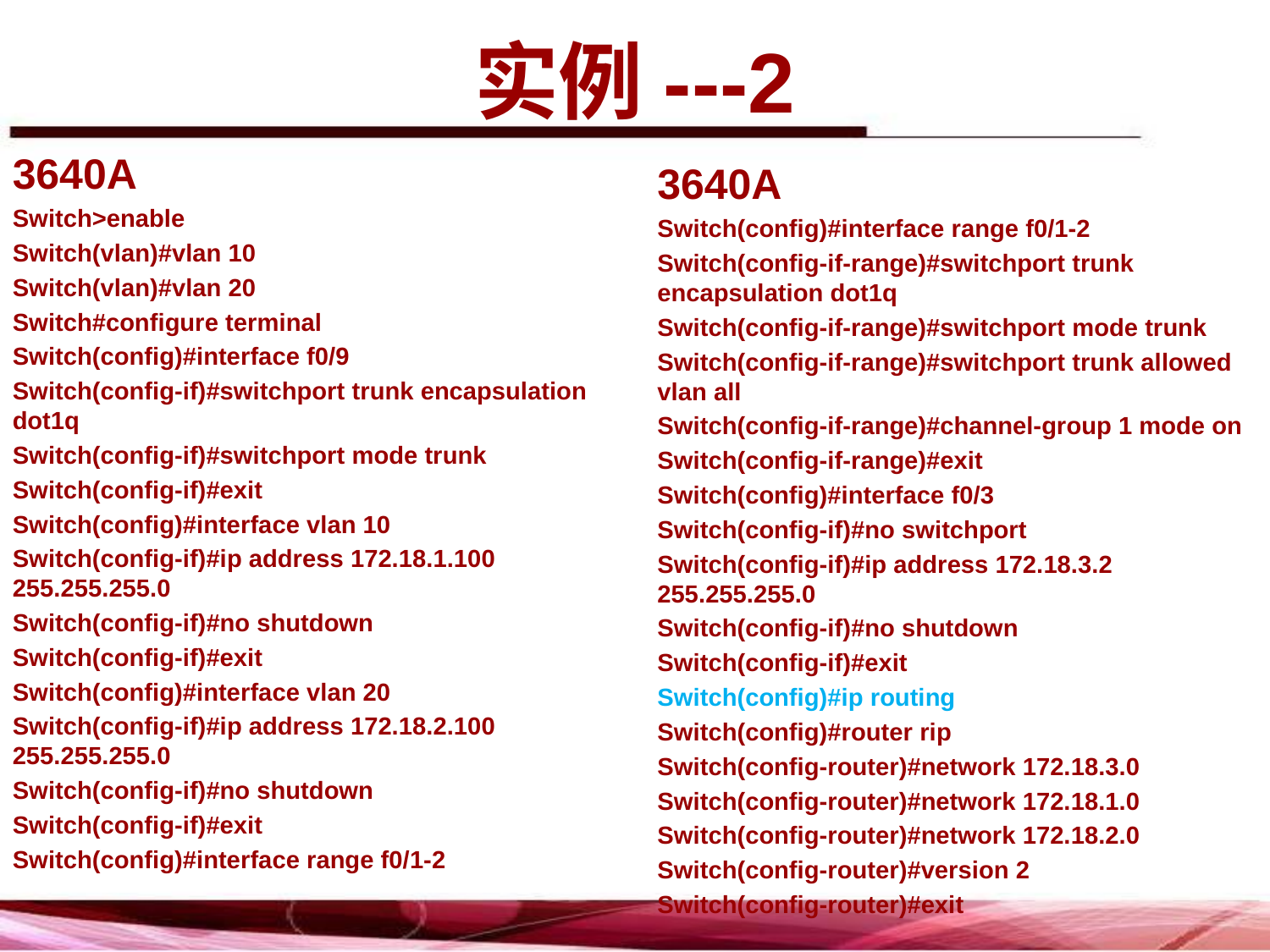

实例---2
3640A
Switch>enable
Switch(vlan)#vlan 10
Switch(vlan)#vlan 20
Switch#configure terminal
Switch(config)#interface f0/9
Switch(config-if)#switchport trunk encapsulation dot1q
Switch(config-if)#switchport mode trunk
Switch(config-if)#exit
Switch(config)#interface vlan 10
Switch(config-if)#ip address 172.18.1.100 255.255.255.0
Switch(config-if)#no shutdown
Switch(config-if)#exit
Switch(config)#interface vlan 20
Switch(config-if)#ip address 172.18.2.100 255.255.255.0
Switch(config-if)#no shutdown
Switch(config-if)#exit
Switch(config)#interface range f0/1-2

3640A
Switch(config)#interface range f0/1-2
Switch(config-if-range)#switchport trunk encapsulation dot1q
Switch(config-if-range)#switchport mode trunk
Switch(config-if-range)#switchport trunk allowed vlan all
Switch(config-if-range)#channel-group 1 mode on
Switch(config-if-range)#exit
Switch(config)#interface f0/3
Switch(config-if)#no switchport
Switch(config-if)#ip address 172.18.3.2 255.255.255.0
Switch(config-if)#no shutdown
Switch(config-if)#exit
Switch(config)#ip routing
Switch(config)#router rip
Switch(config-router)#network 172.18.3.0
Switch(config-router)#network 172.18.1.0
Switch(config-router)#network 172.18.2.0
Switch(config-router)#version 2
Switch(config-router)#exit